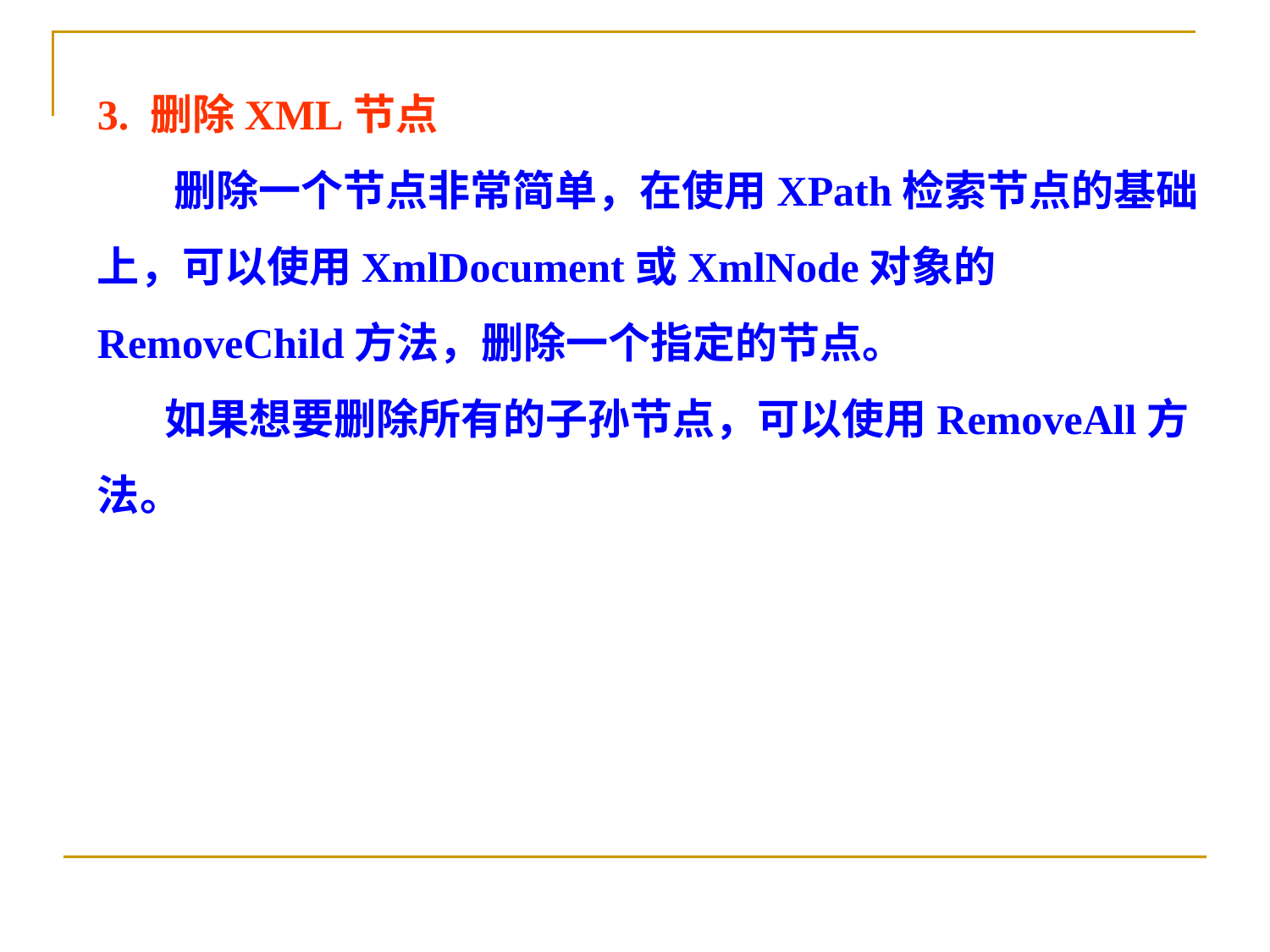

3. 删除XML节点
       删除一个节点非常简单，在使用XPath检索节点的基础上，可以使用XmlDocument或XmlNode对象的RemoveChild方法，删除一个指定的节点。
      如果想要删除所有的子孙节点，可以使用RemoveAll方法。